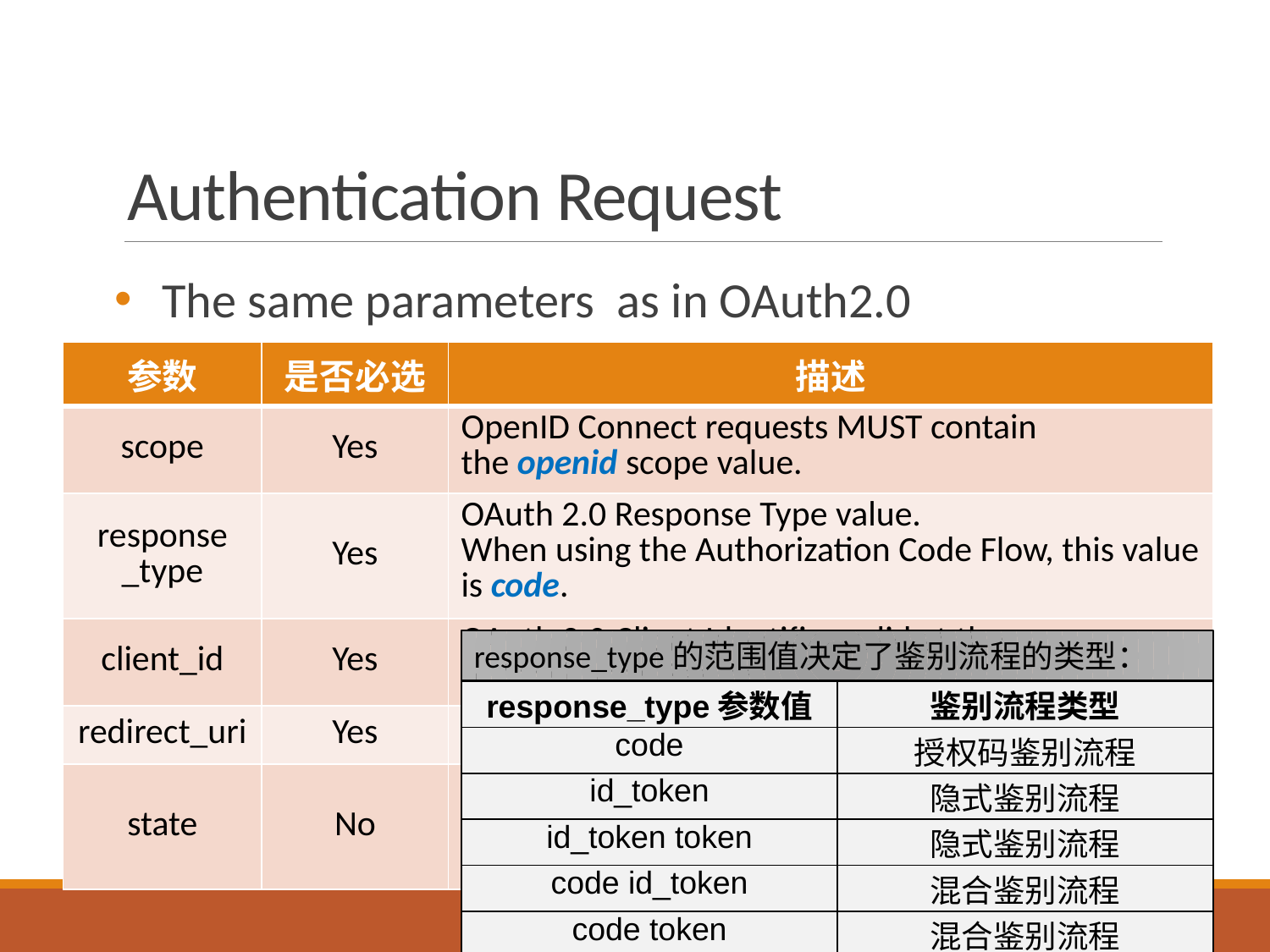

# Authentication Request
The same parameters  as in OAuth2.0
| 参数 | 是否必选 | 描述 |
| --- | --- | --- |
| scope | Yes | OpenID Connect requests MUST contain the openid scope value. |
| response \_type | Yes | OAuth 2.0 Response Type value. When using the Authorization Code Flow, this value is code. |
| client\_id | Yes | OAuth 2.0 Client Identifier valid at the Authorization Server. |
| redirect\_uri | Yes | Redirection URI to which the response will be sent. |
| state | No | Recommended. Opaque value used to maintain state between the request and the callback. |
response_type的范围值决定了鉴别流程的类型：
| response\_type参数值 | 鉴别流程类型 |
| --- | --- |
| code | 授权码鉴别流程 |
| id\_token | 隐式鉴别流程 |
| id\_token token | 隐式鉴别流程 |
| code id\_token | 混合鉴别流程 |
| code token | 混合鉴别流程 |
| code id\_token token | 混合鉴别流程 |